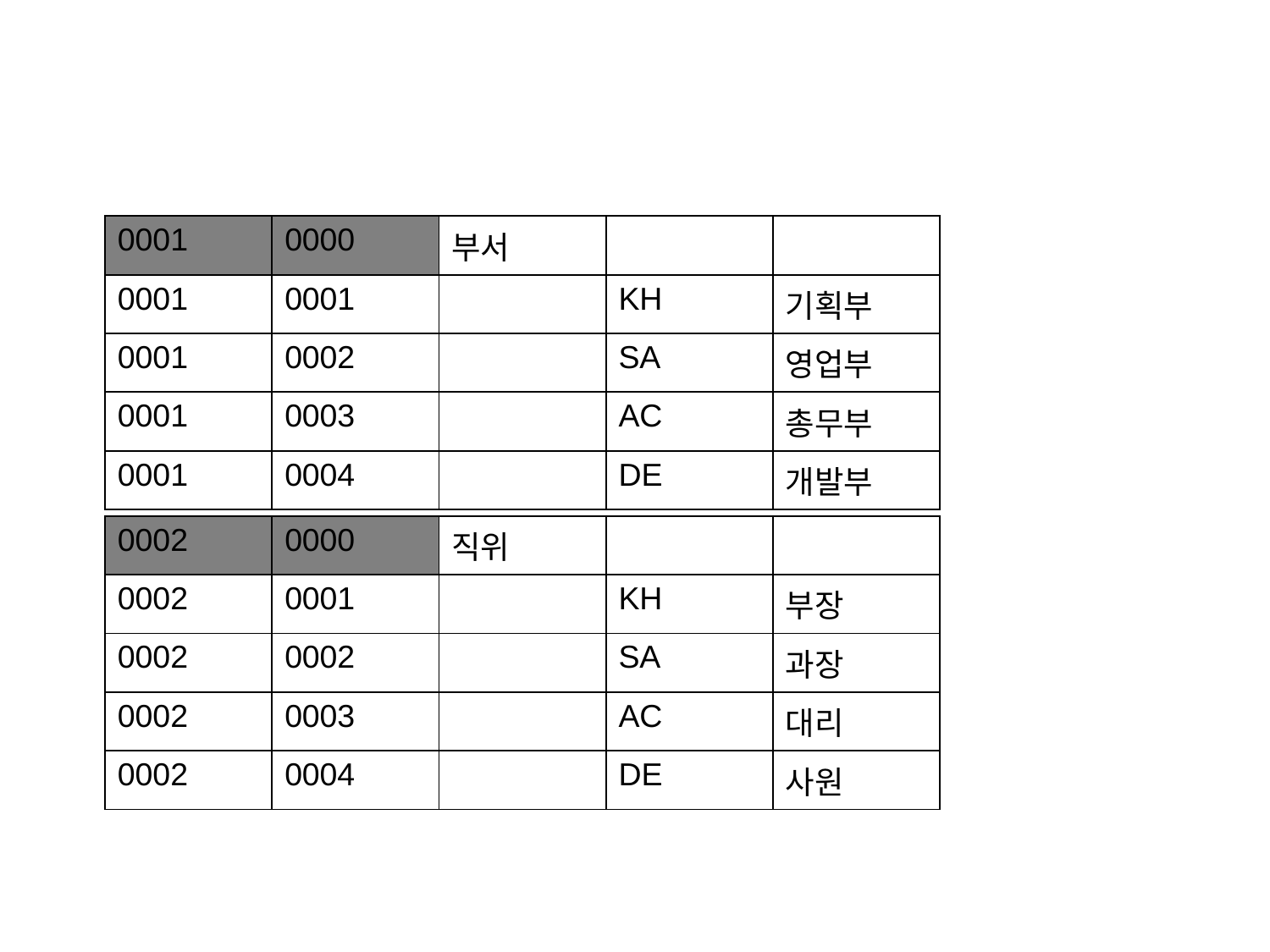

| 0001 | 0000 | 부서 |  |  |
| --- | --- | --- | --- | --- |
| 0001 | 0001 |  | KH | 기획부 |
| 0001 | 0002 |  | SA | 영업부 |
| 0001 | 0003 |  | AC | 총무부 |
| 0001 | 0004 |  | DE | 개발부 |
| 0002 | 0000 | 직위 |  |  |
| --- | --- | --- | --- | --- |
| 0002 | 0001 |  | KH | 부장 |
| 0002 | 0002 |  | SA | 과장 |
| 0002 | 0003 |  | AC | 대리 |
| 0002 | 0004 |  | DE | 사원 |